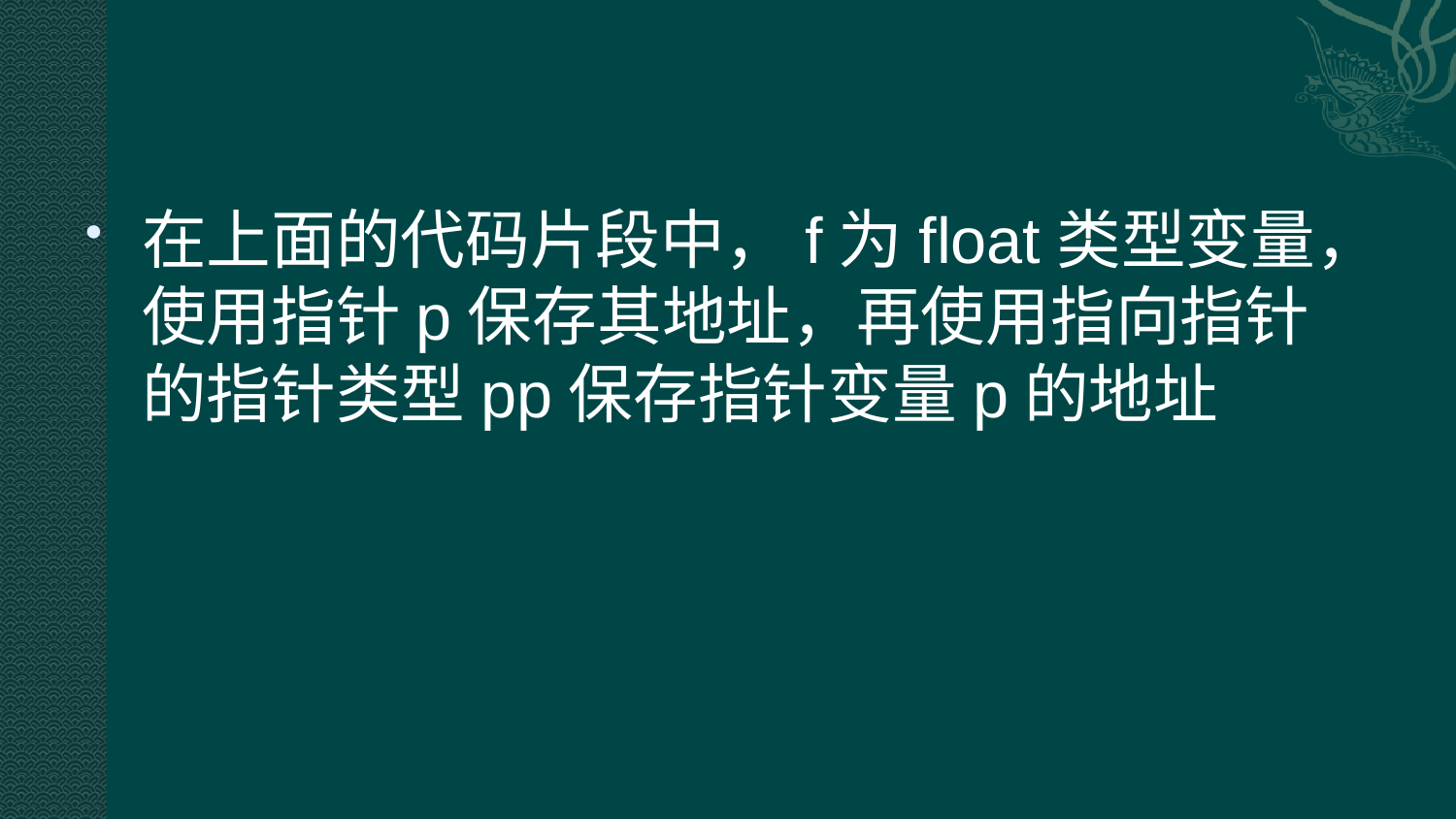

#
在上面的代码片段中，f为float类型变量，使用指针p保存其地址，再使用指向指针的指针类型pp保存指针变量p的地址